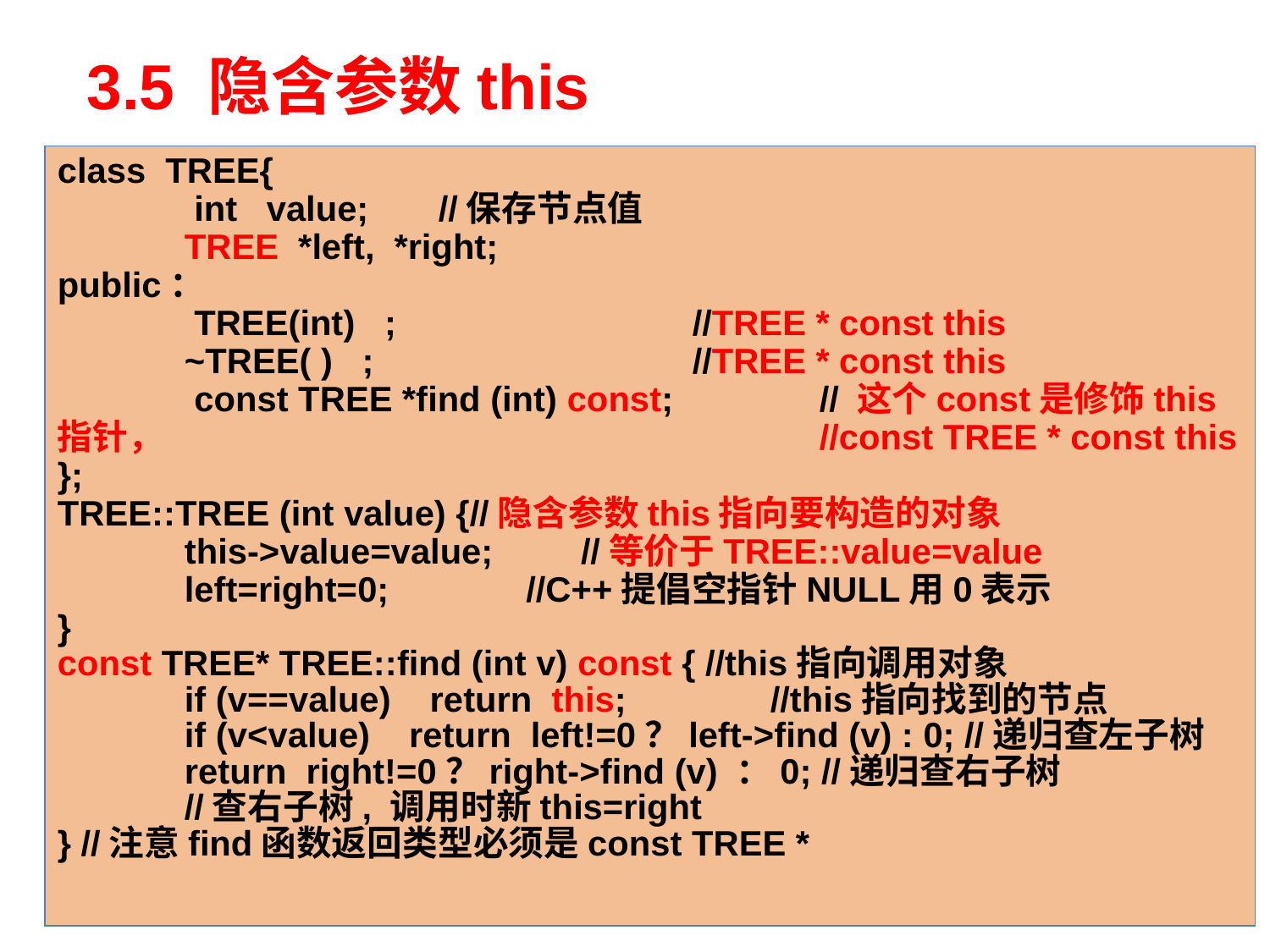

# 3.5 隐含参数this
class  TREE{
	 int   value;  	//保存节点值
     	TREE  *left,  *right;
public：
	 TREE(int)   ; 			//TREE * const this
      	~TREE( )   ;                             	//TREE * const this
	 const TREE *find (int) const;   	// 这个const是修饰this指针，						//const TREE * const this
};
TREE::TREE (int value) {//隐含参数this指向要构造的对象
	this->value=value;         //等价于TREE::value=value
	left=right=0; 	         //C++提倡空指针NULL用0表示
}
const TREE* TREE::find (int v) const { //this指向调用对象
	if (v==value)    return  this; 	        //this指向找到的节点
   	if (v<value)    return  left!=0？left->find (v) : 0; //递归查左子树
	return  right!=0？right->find (v) ：0; //递归查右子树
     	//查右子树, 调用时新this=right
} //注意find函数返回类型必须是const TREE *